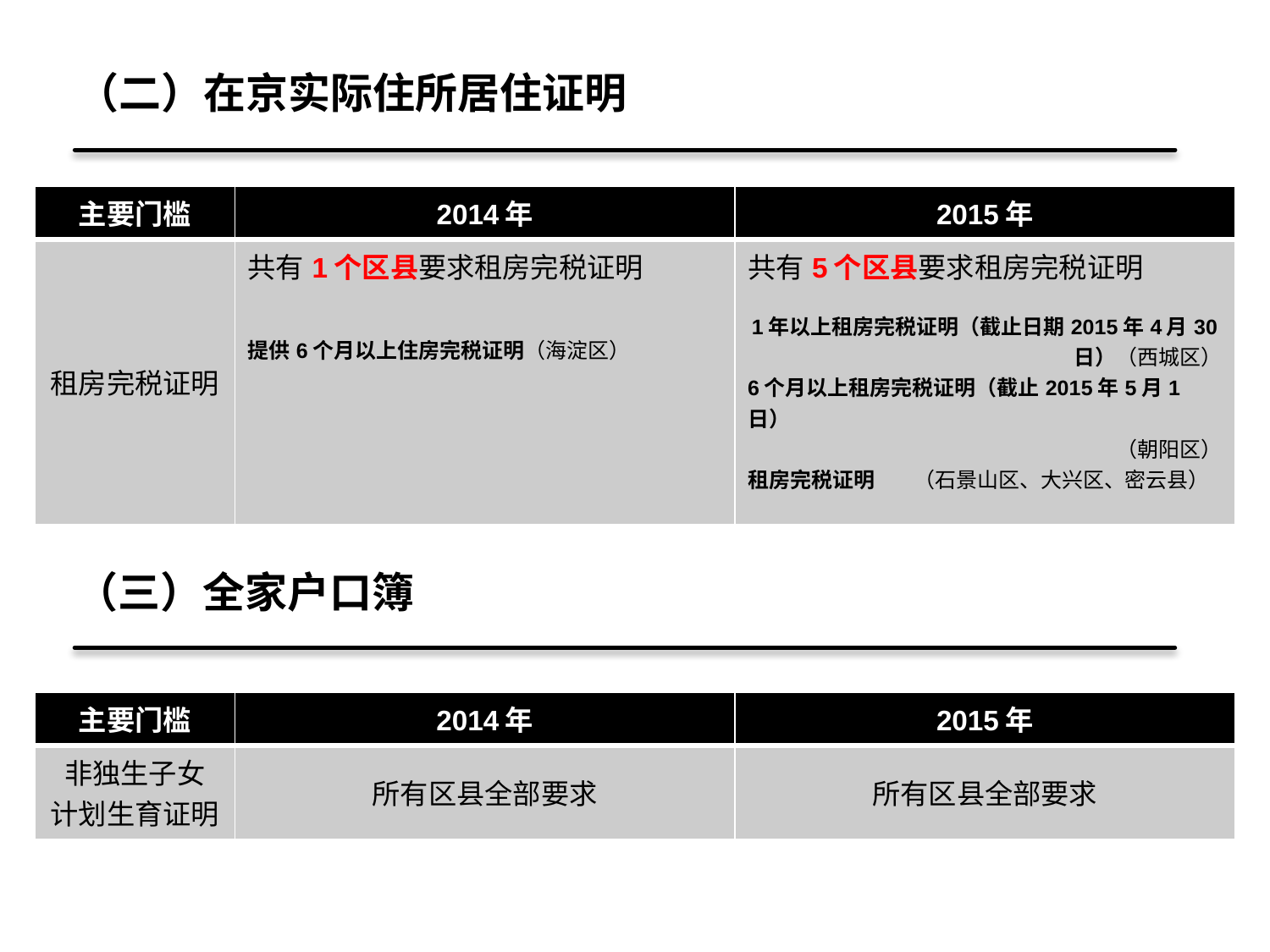

（二）在京实际住所居住证明
| 主要门槛 | 2014年 | 2015年 |
| --- | --- | --- |
| 租房完税证明 | 共有1个区县要求租房完税证明 提供6个月以上住房完税证明（海淀区） | 共有5个区县要求租房完税证明 1年以上租房完税证明（截止日期2015年4月30日）（西城区） 6个月以上租房完税证明（截止2015年5月1日） （朝阳区） 租房完税证明 （石景山区、大兴区、密云县） |
（三）全家户口簿
| 主要门槛 | 2014年 | 2015年 |
| --- | --- | --- |
| 非独生子女 计划生育证明 | 所有区县全部要求 | 所有区县全部要求 |